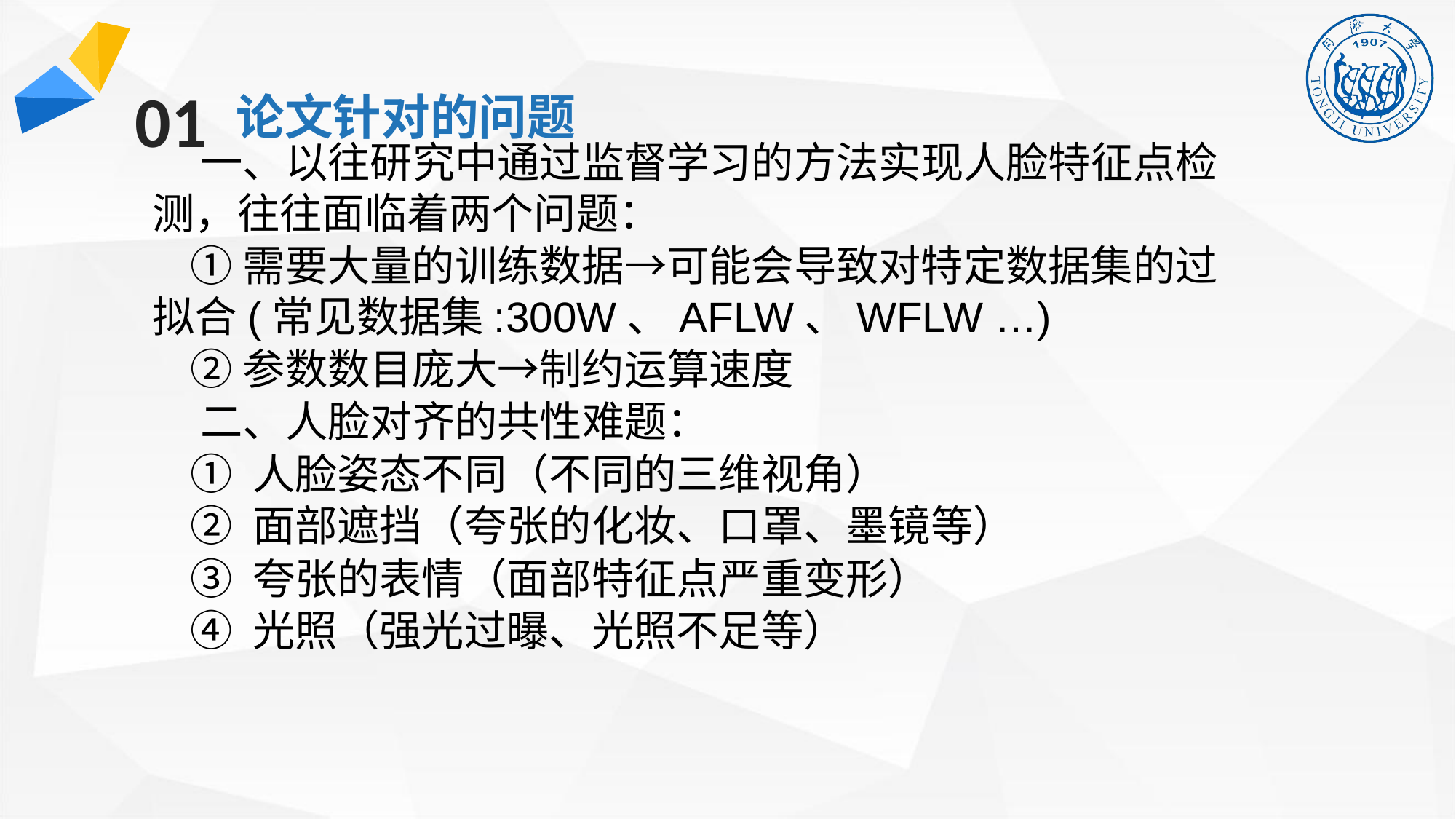

# 01论文针对的问题

    一、以往研究中通过监督学习的方法实现人脸特征点检测，往往面临着两个问题：
    ①需要大量的训练数据→可能会导致对特定数据集的过拟合(常见数据集:300W、AFLW、WFLW …)
    ②参数数目庞大→制约运算速度
    二、人脸对齐的共性难题：
    ① 人脸姿态不同（不同的三维视角）
    ② 面部遮挡（夸张的化妆、口罩、墨镜等）
    ③ 夸张的表情（面部特征点严重变形）
    ④ 光照（强光过曝、光照不足等）